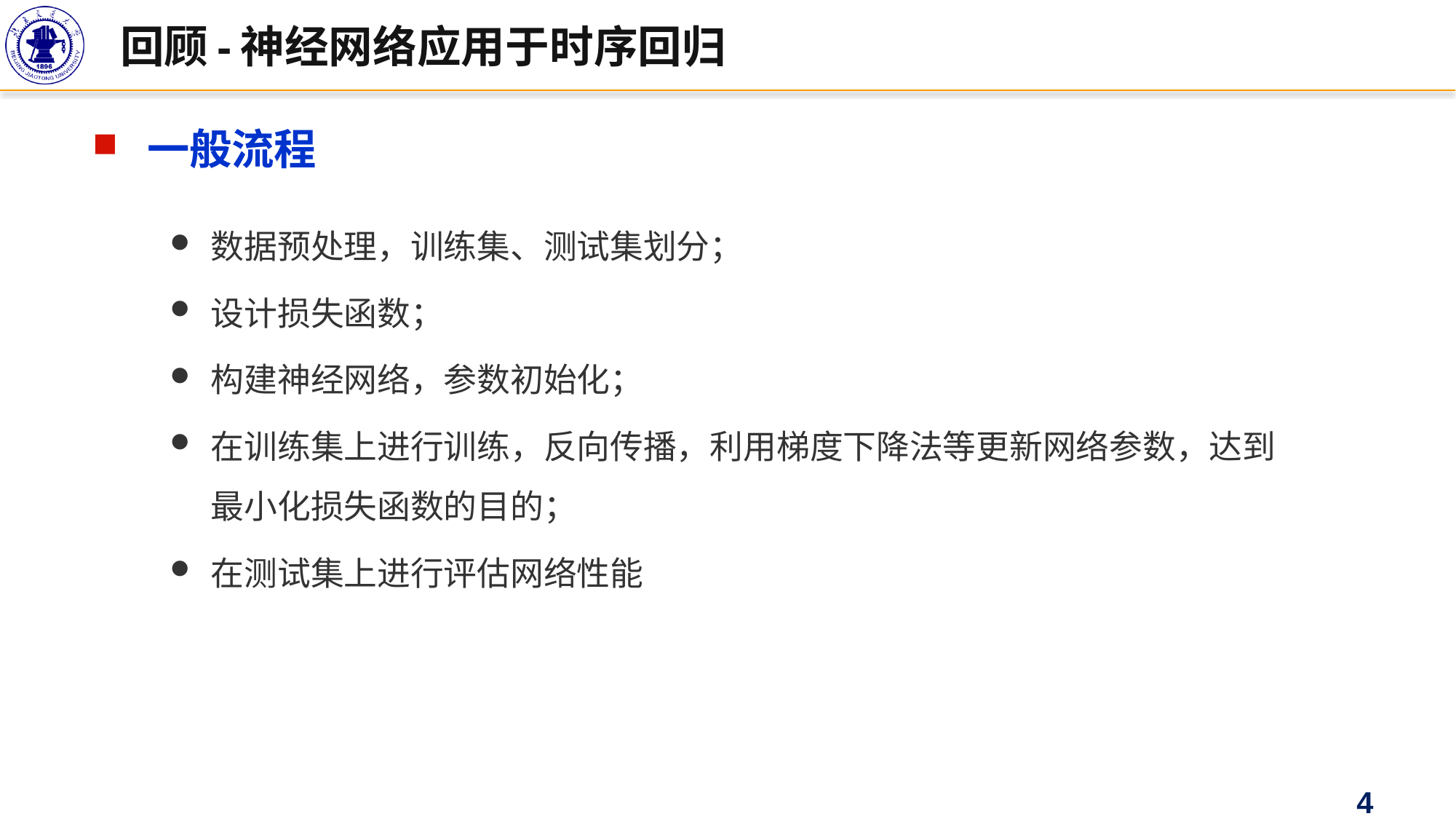

# 回顾-神经网络应用于时序回归
一般流程
数据预处理，训练集、测试集划分；
设计损失函数；
构建神经网络，参数初始化；
在训练集上进行训练，反向传播，利用梯度下降法等更新网络参数，达到最小化损失函数的目的；
在测试集上进行评估网络性能